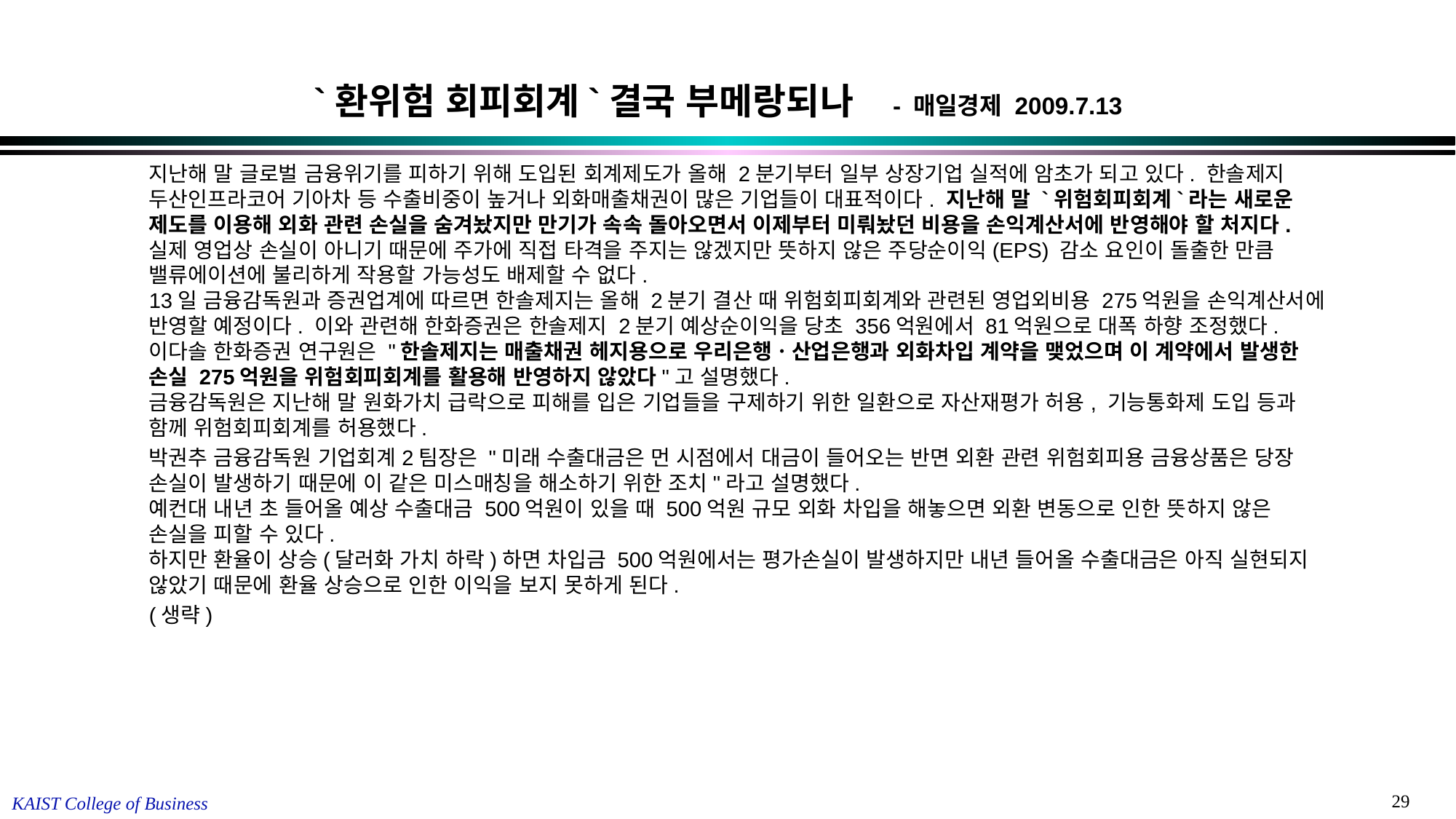

# `환위험 회피회계`결국 부메랑되나   - 매일경제 2009.7.13
	지난해 말 글로벌 금융위기를 피하기 위해 도입된 회계제도가 올해 2분기부터 일부 상장기업 실적에 암초가 되고 있다. 한솔제지 두산인프라코어 기아차 등 수출비중이 높거나 외화매출채권이 많은 기업들이 대표적이다. 지난해 말 `위험회피회계`라는 새로운 제도를 이용해 외화 관련 손실을 숨겨놨지만 만기가 속속 돌아오면서 이제부터 미뤄놨던 비용을 손익계산서에 반영해야 할 처지다. 실제 영업상 손실이 아니기 때문에 주가에 직접 타격을 주지는 않겠지만 뜻하지 않은 주당순이익(EPS) 감소 요인이 돌출한 만큼 밸류에이션에 불리하게 작용할 가능성도 배제할 수 없다.
13일 금융감독원과 증권업계에 따르면 한솔제지는 올해 2분기 결산 때 위험회피회계와 관련된 영업외비용 275억원을 손익계산서에 반영할 예정이다. 이와 관련해 한화증권은 한솔제지 2분기 예상순이익을 당초 356억원에서 81억원으로 대폭 하향 조정했다.
이다솔 한화증권 연구원은 "한솔제지는 매출채권 헤지용으로 우리은행ㆍ산업은행과 외화차입 계약을 맺었으며 이 계약에서 발생한 손실 275억원을 위험회피회계를 활용해 반영하지 않았다"고 설명했다.
금융감독원은 지난해 말 원화가치 급락으로 피해를 입은 기업들을 구제하기 위한 일환으로 자산재평가 허용, 기능통화제 도입 등과 함께 위험회피회계를 허용했다.
	박권추 금융감독원 기업회계2팀장은 "미래 수출대금은 먼 시점에서 대금이 들어오는 반면 외환 관련 위험회피용 금융상품은 당장 손실이 발생하기 때문에 이 같은 미스매칭을 해소하기 위한 조치"라고 설명했다.
예컨대 내년 초 들어올 예상 수출대금 500억원이 있을 때 500억원 규모 외화 차입을 해놓으면 외환 변동으로 인한 뜻하지 않은 손실을 피할 수 있다.
하지만 환율이 상승(달러화 가치 하락)하면 차입금 500억원에서는 평가손실이 발생하지만 내년 들어올 수출대금은 아직 실현되지 않았기 때문에 환율 상승으로 인한 이익을 보지 못하게 된다.
	(생략)